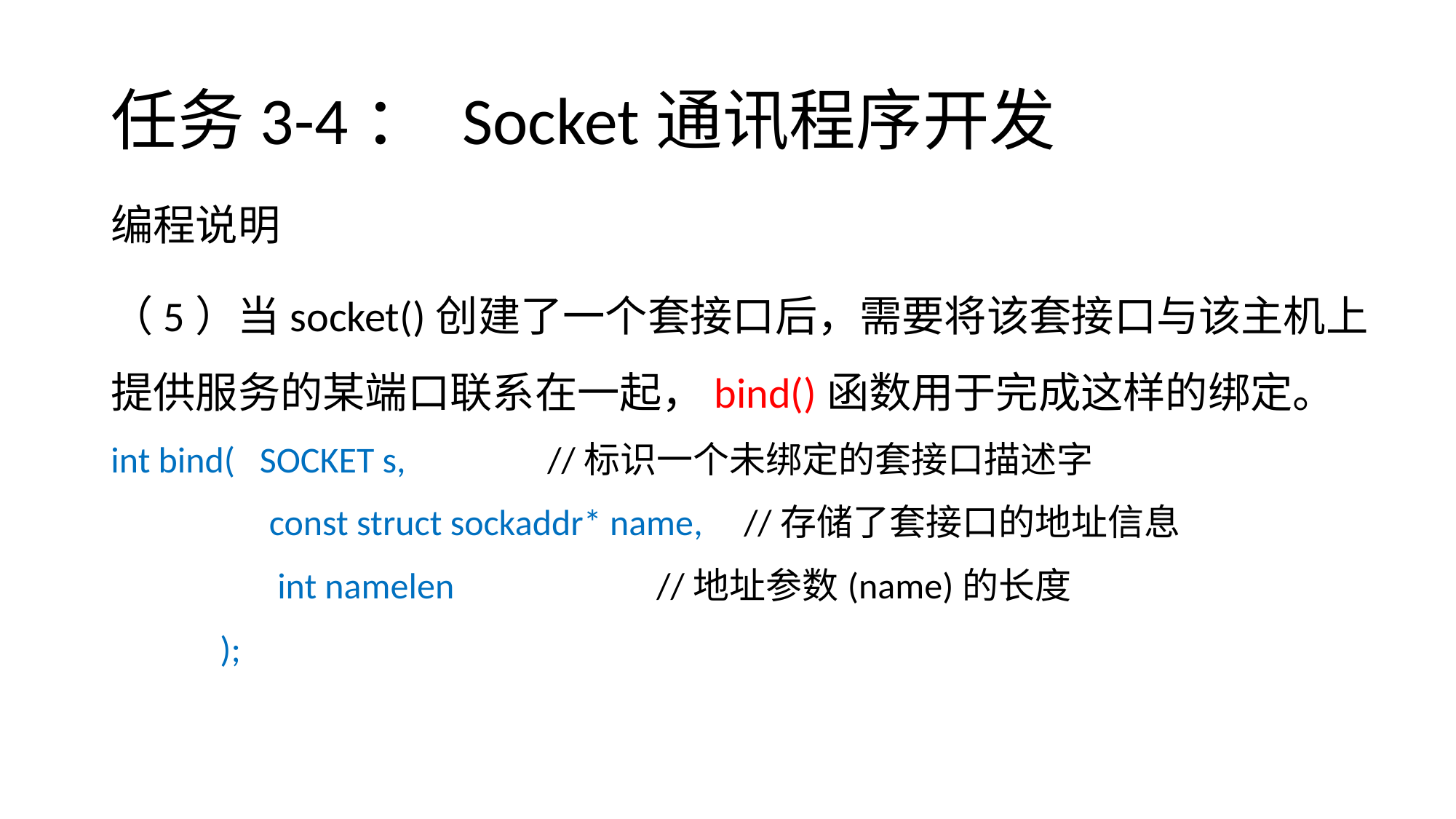

# 任务3-4： Socket通讯程序开发
编程说明
（5）当socket()创建了一个套接口后，需要将该套接口与该主机上提供服务的某端口联系在一起，bind()函数用于完成这样的绑定。
int bind(   SOCKET s, 		//标识一个未绑定的套接口描述字
	      const struct sockaddr* name,     //存储了套接口的地址信息
	       int namelen  		//地址参数(name)的长度
	);